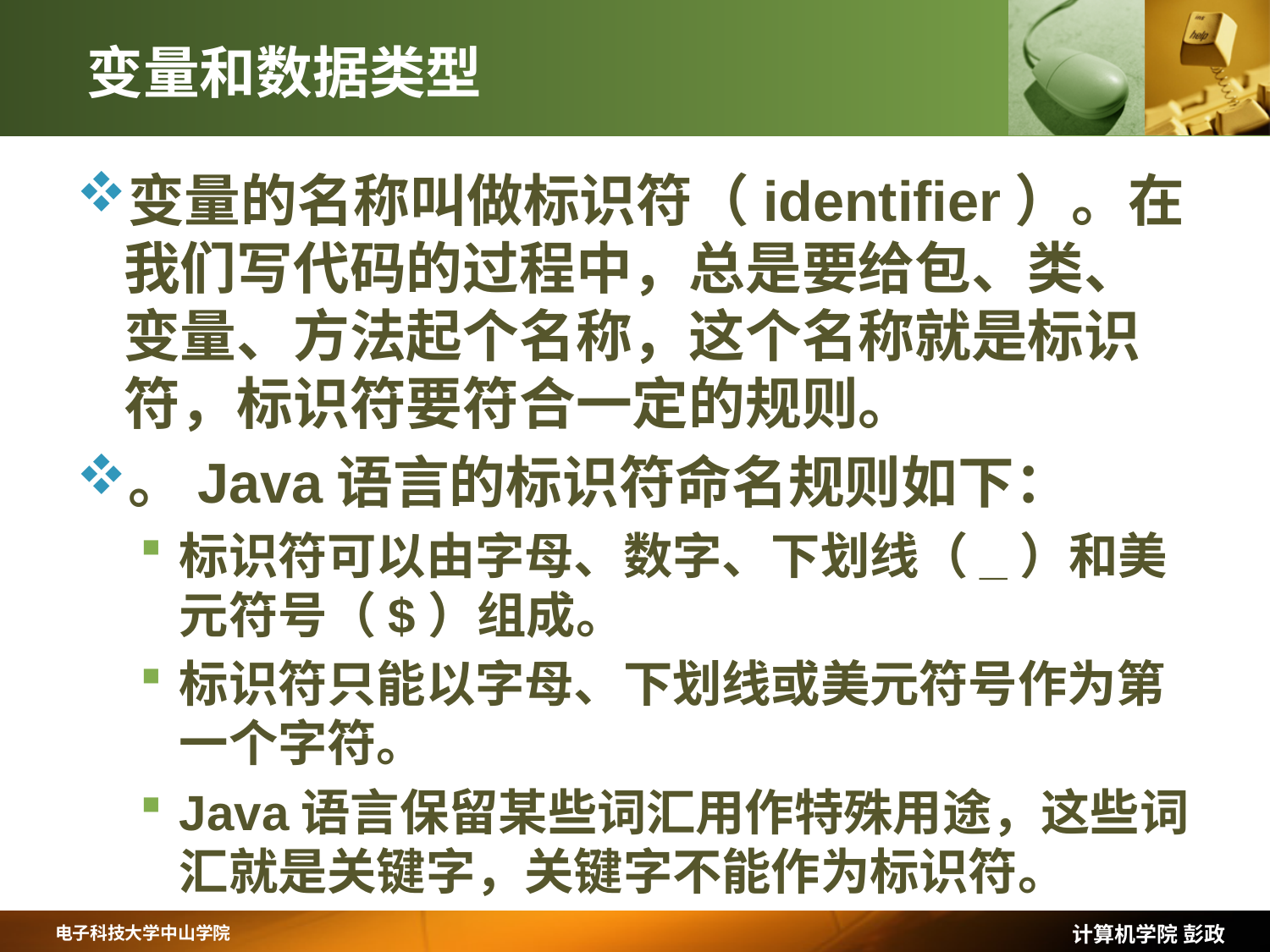

# 变量和数据类型
变量的名称叫做标识符（identifier）。在我们写代码的过程中，总是要给包、类、变量、方法起个名称，这个名称就是标识符，标识符要符合一定的规则。
。Java语言的标识符命名规则如下：
标识符可以由字母、数字、下划线（_）和美元符号（$）组成。
标识符只能以字母、下划线或美元符号作为第一个字符。
Java语言保留某些词汇用作特殊用途，这些词汇就是关键字，关键字不能作为标识符。
计算机学院 彭政
电子科技大学中山学院